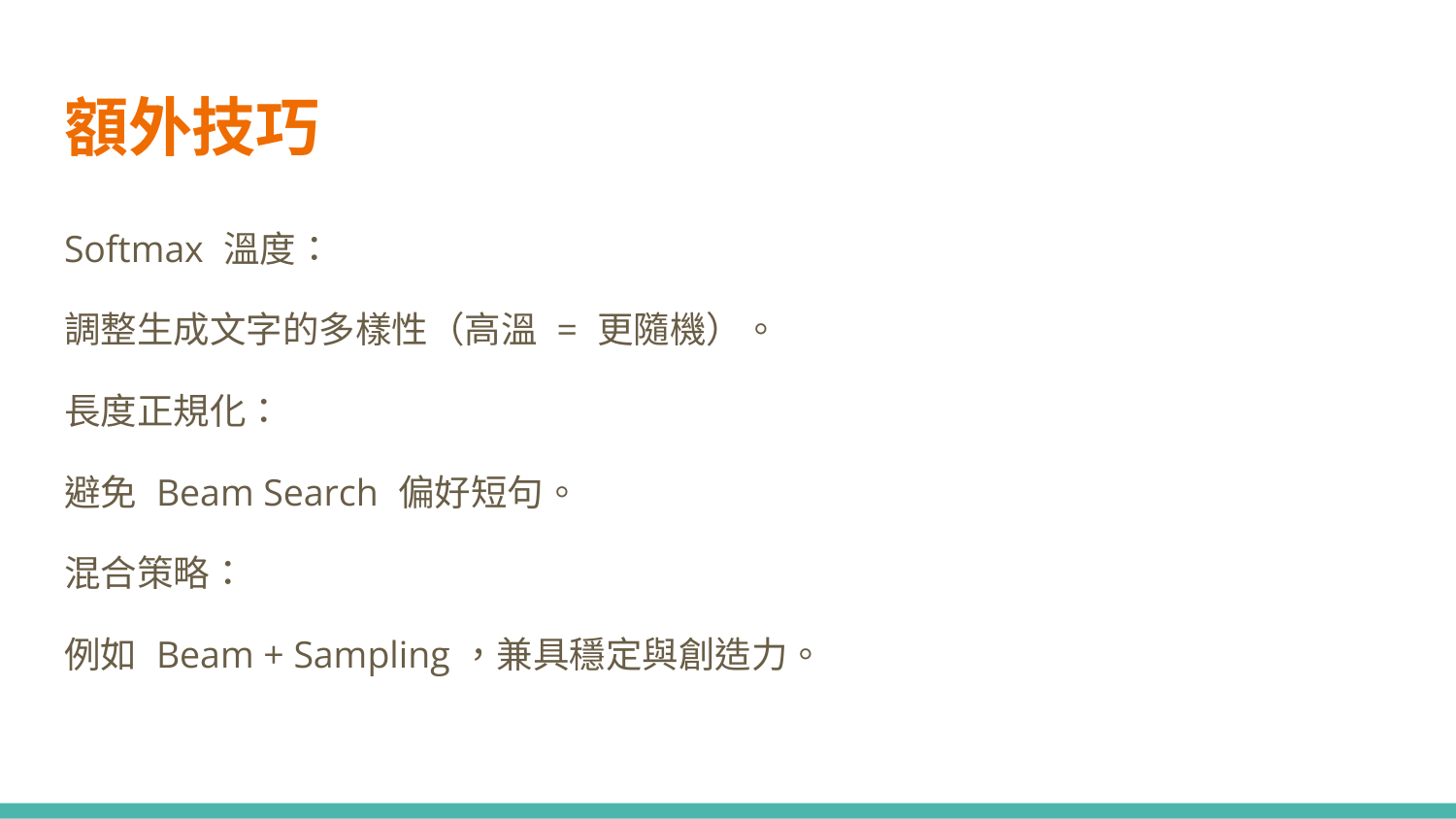

# 額外技巧
Softmax 溫度：
調整生成文字的多樣性（高溫 = 更隨機）。
長度正規化：
避免 Beam Search 偏好短句。
混合策略：
例如 Beam + Sampling，兼具穩定與創造力。